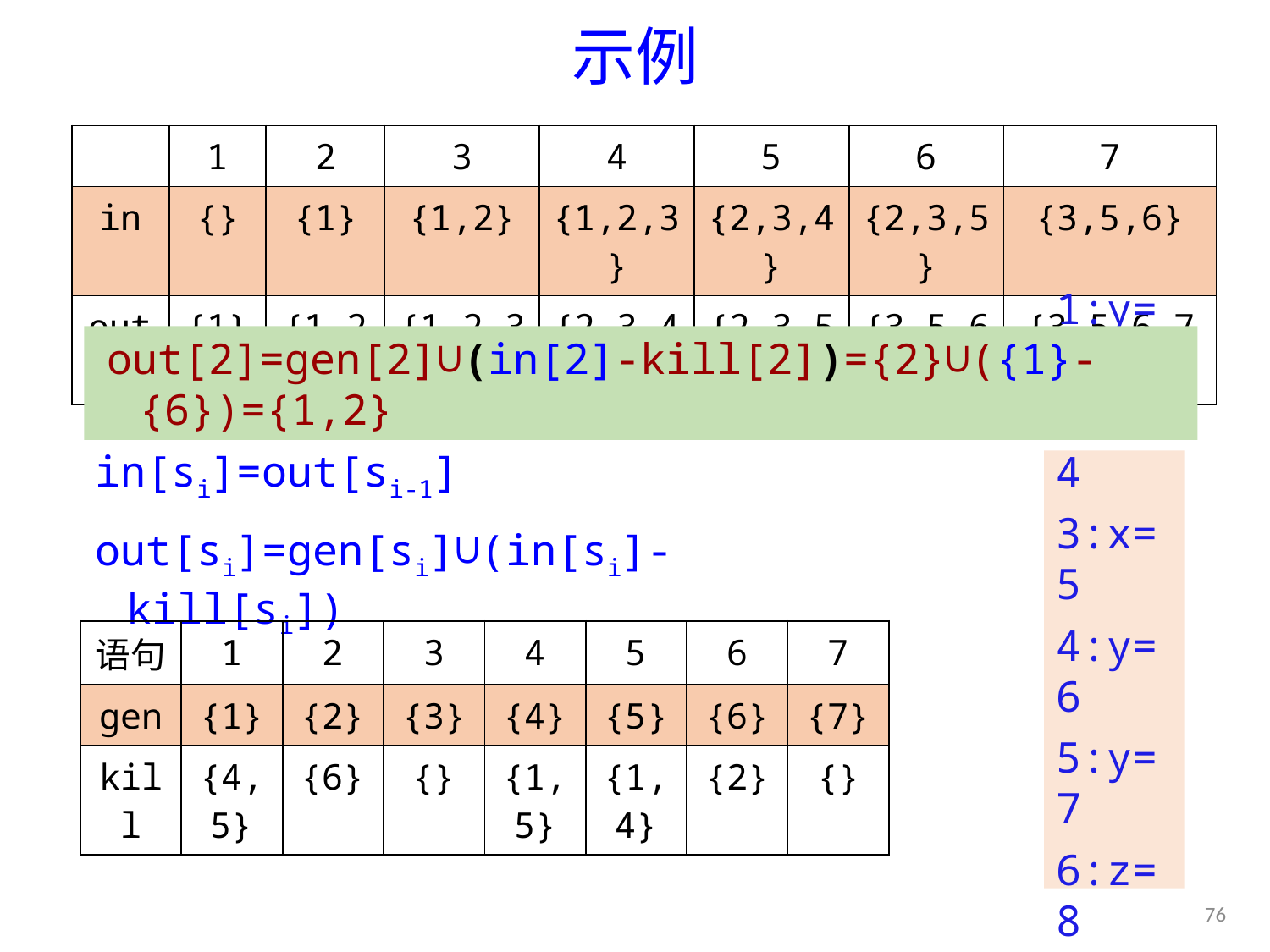

# 示例
|  | 1 | 2 | 3 | 4 | 5 | 6 | 7 |
| --- | --- | --- | --- | --- | --- | --- | --- |
| in | {} | {1} | {1,2} | {1,2,3} | {2,3,4} | {2,3,5} | {3,5,6} |
| out | {1} | {1,2} | {1,2,3} | {2,3,4} | {2,3,5} | {3,5,6} | {3,5,6,7} |
out[2]=gen[2]∪(in[2]-kill[2])={2}∪({1}-{6})={1,2}
in[si]=out[si-1]
out[si]=gen[si]∪(in[si]-kill[si])
1:y=3
2:z=4
3:x=5
4:y=6
5:y=7
6:z=8
7:a=y
| 语句 | 1 | 2 | 3 | 4 | 5 | 6 | 7 |
| --- | --- | --- | --- | --- | --- | --- | --- |
| gen | {1} | {2} | {3} | {4} | {5} | {6} | {7} |
| kill | {4,5} | {6} | {} | {1,5} | {1,4} | {2} | {} |
76